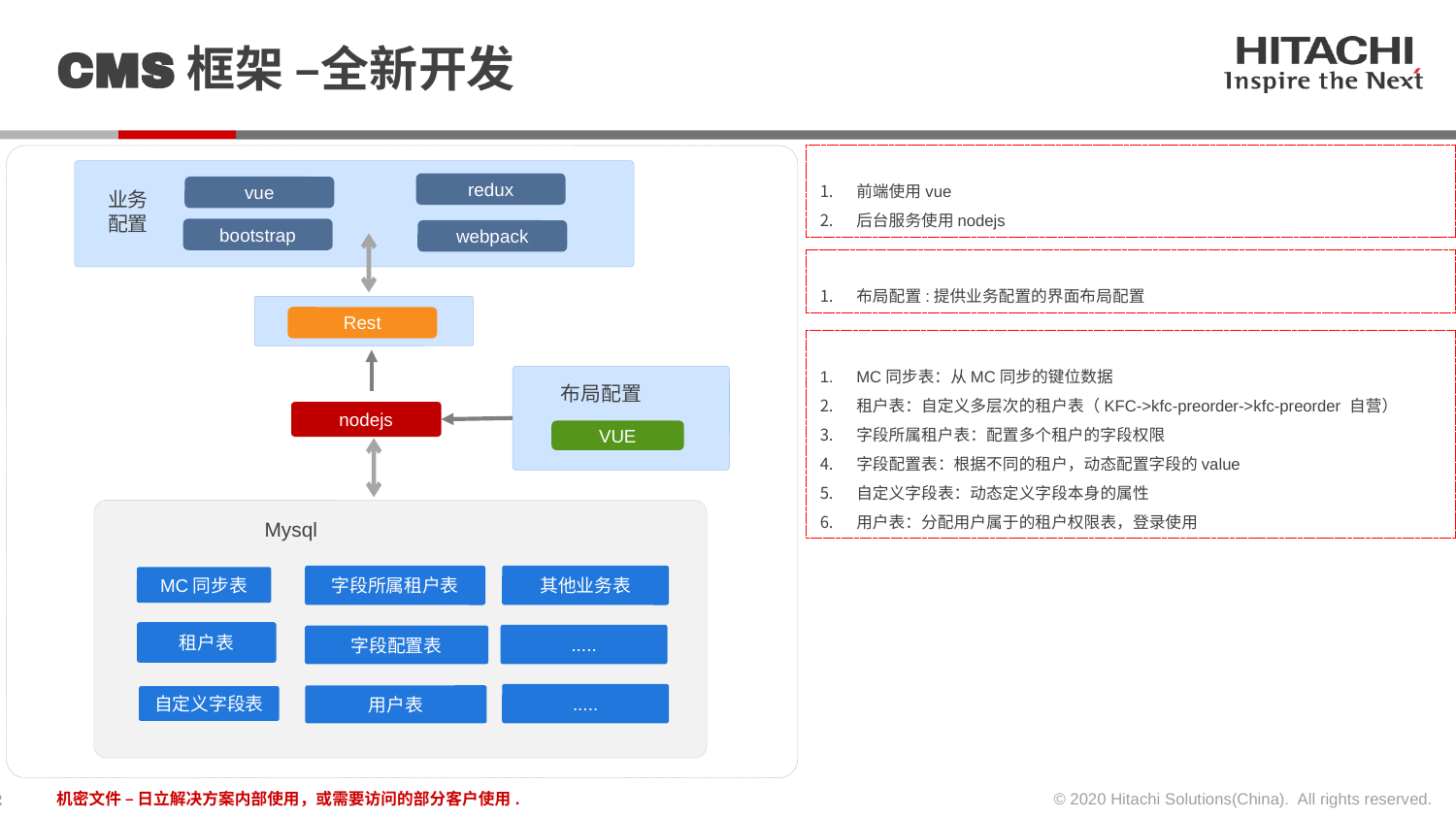

# CMS框架 –全新开发

前端使用vue
后台服务使用nodejs

redux
vue
业务配置
bootstrap
webpack

布局配置:提供业务配置的界面布局配置

Rest

MC同步表：从MC同步的键位数据
租户表：自定义多层次的租户表（KFC->kfc-preorder->kfc-preorder 自营）
字段所属租户表：配置多个租户的字段权限
字段配置表：根据不同的租户，动态配置字段的value
自定义字段表：动态定义字段本身的属性
用户表：分配用户属于的租户权限表，登录使用
nodejs

布局配置
VUE
字段所属租户表

其他业务表
Mysql
MC同步表
字段配置表
.....
租户表
用户表
.....
自定义字段表